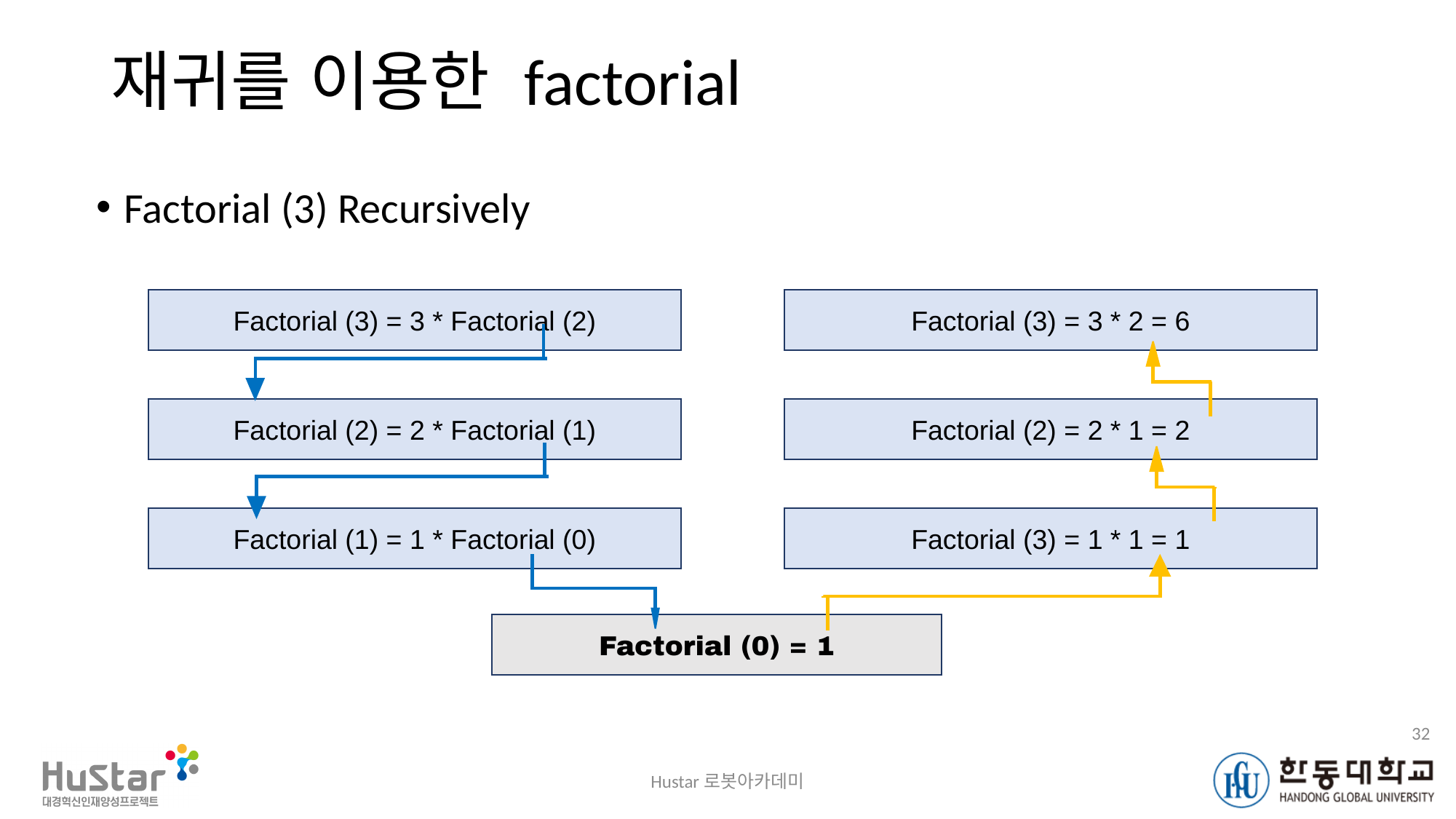

# 재귀를 이용한 factorial
Factorial (3) Recursively

Factorial (3) = 3 * Factorial (2)
Factorial (3) = 3 * 2 = 6

Factorial (2) = 2 * Factorial (1)
Factorial (2) = 2 * 1 = 2

Factorial (1) = 1 * Factorial (0)
Factorial (3) = 1 * 1 = 1

Factorial (0) = 1
32
Hustar로봇아카데미